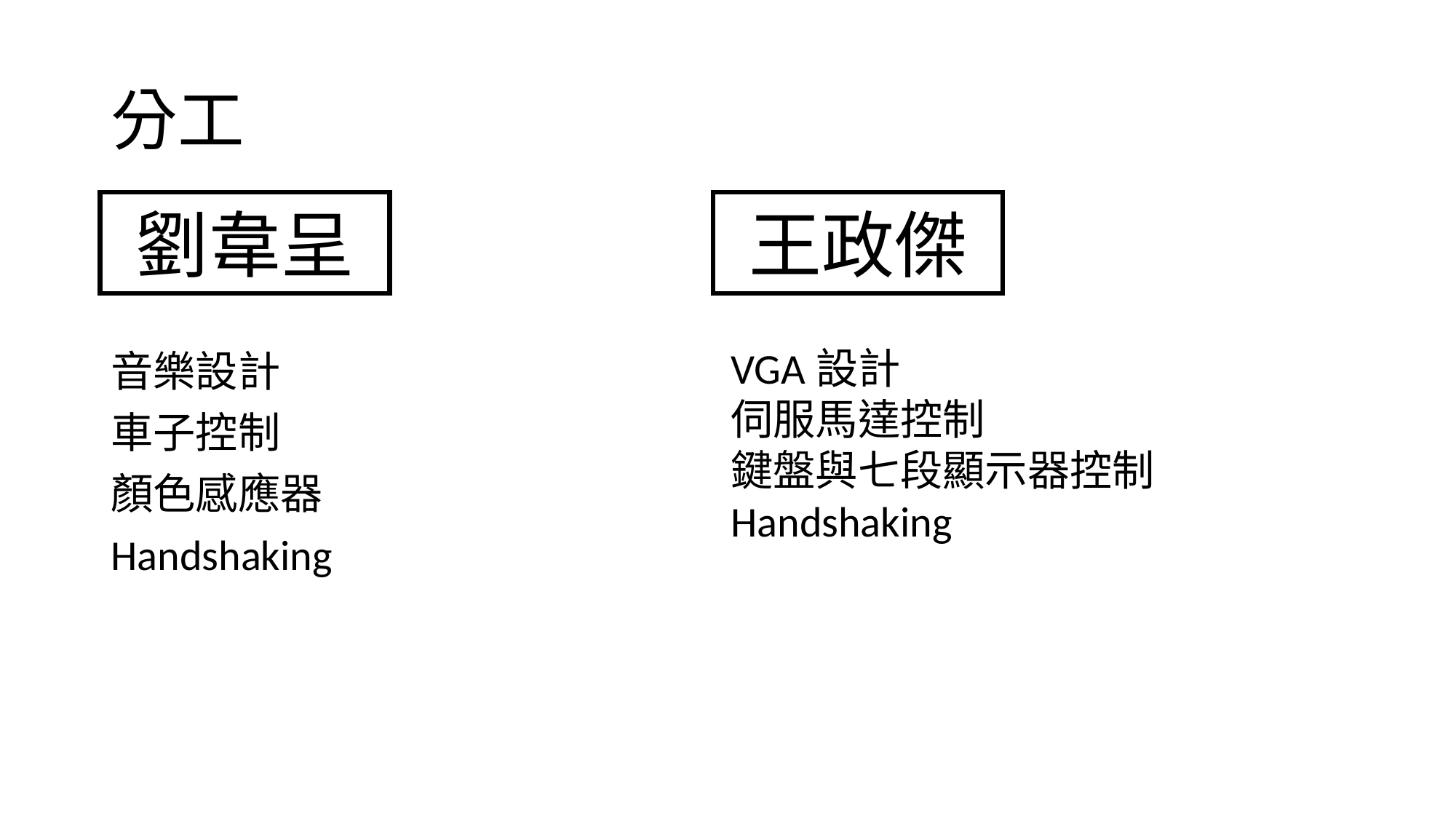

# 分工
劉韋呈
王政傑

音樂設計
車子控制
顏色感應器
Handshaking
VGA設計
伺服馬達控制
鍵盤與七段顯示器控制
Handshaking